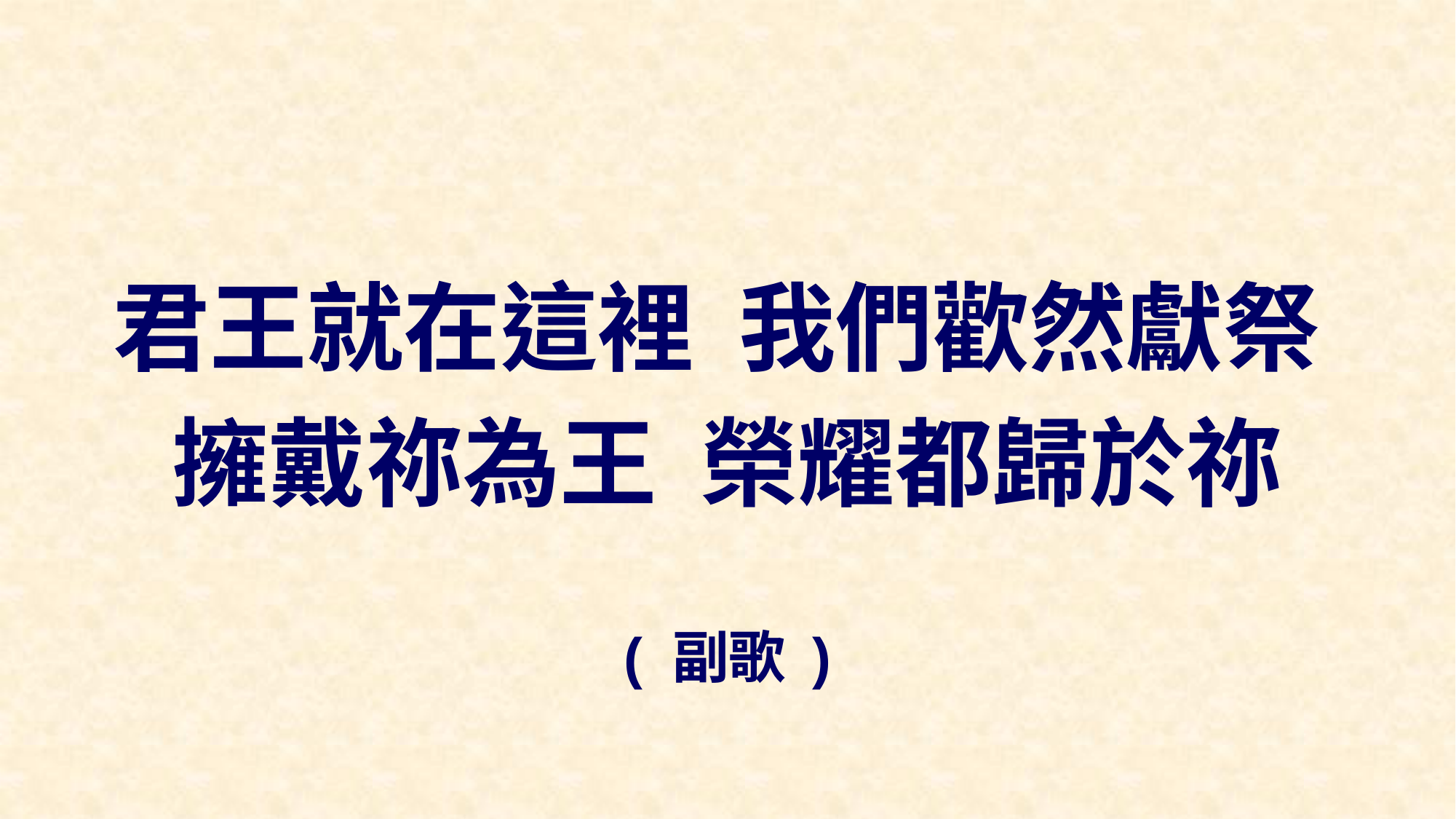

君王就在這裡  我們歡然獻祭
擁戴祢為王  榮耀都歸於祢
( 副歌 )